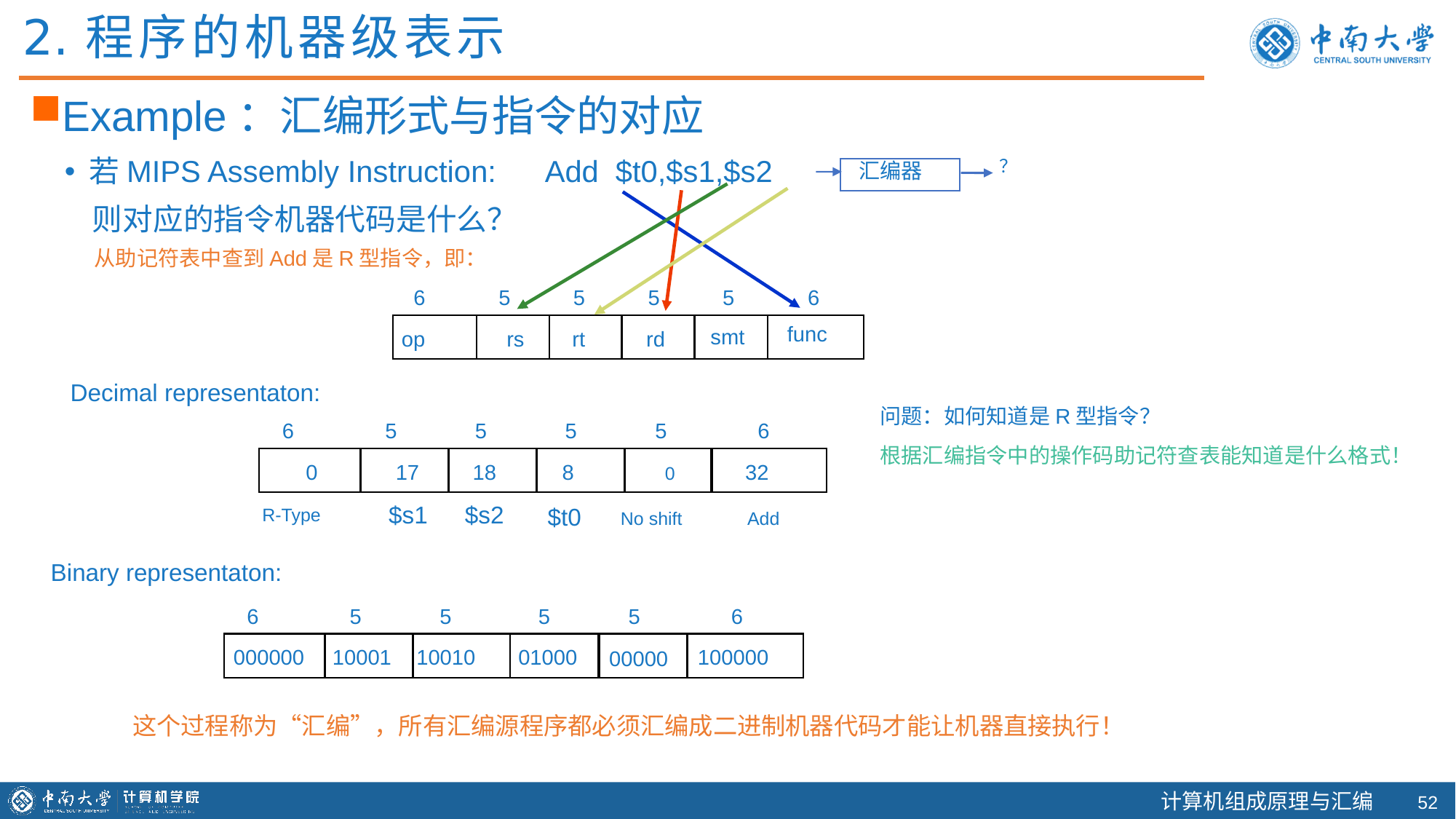

2.程序的机器级表示
Example：汇编形式与指令的对应
若MIPS Assembly Instruction:      Add  $t0,$s1,$s2
   则对应的指令机器代码是什么？

？
汇编器

从助记符表中查到Add是R型指令，即：

6
5
5
5
5
6

func

smt
op
rs
rt
rd

Decimal representaton:

6
5
5
5
5
6

32
0
17
18
8
0
$s1
$s2
$t0
R-Type
Add
No shift
问题：如何知道是R型指令？
根据汇编指令中的操作码助记符查表能知道是什么格式！

Binary representaton:

6
5
5
5
5
6

100000
000000
10001
10010
01000
00000
这个过程称为“汇编”，所有汇编源程序都必须汇编成二进制机器代码才能让机器直接执行！
52